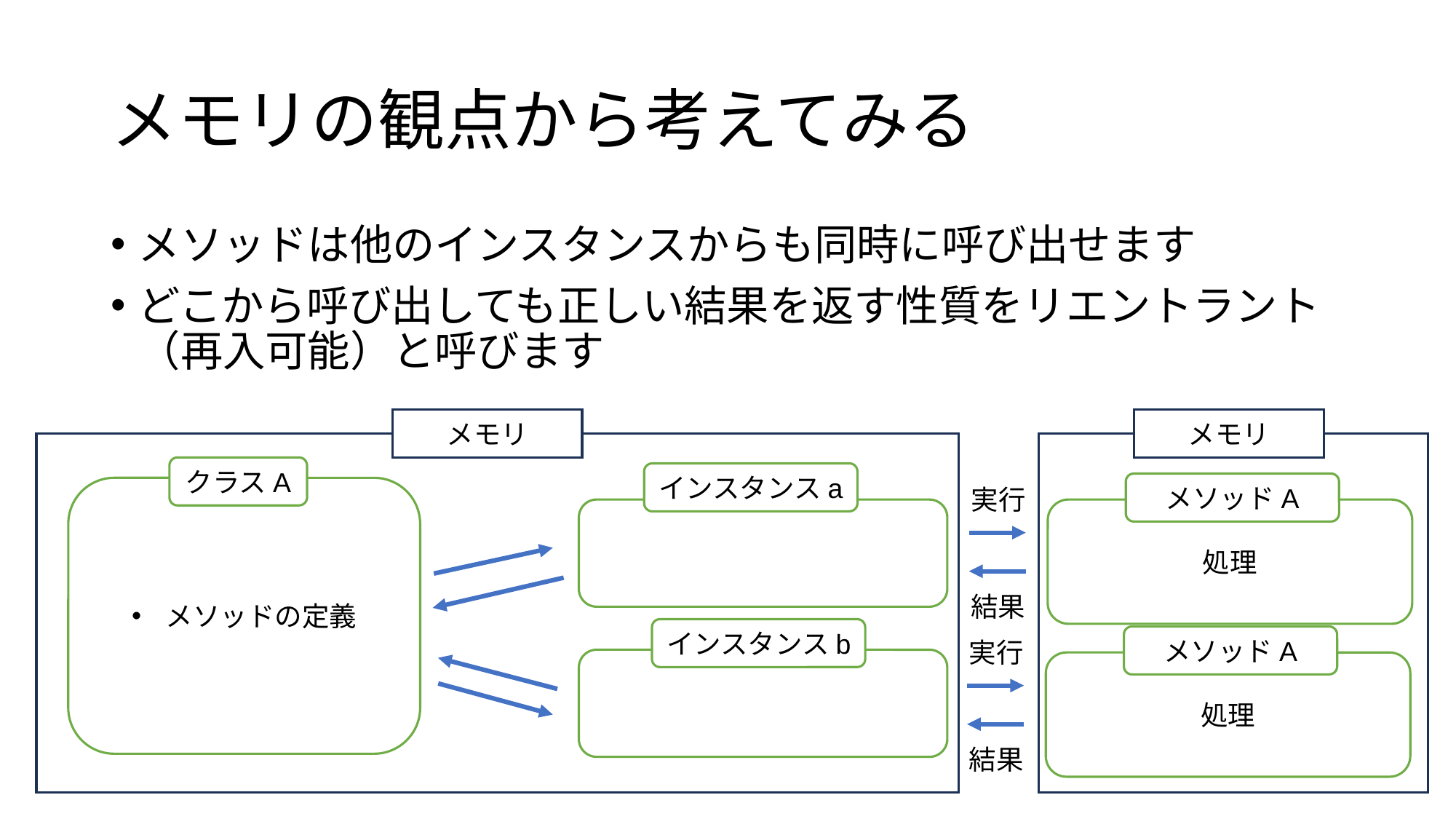

# メモリの観点から考えてみる
メソッドは他のインスタンスからも同時に呼び出せます
どこから呼び出しても正しい結果を返す性質をリエントラント（再入可能）と呼びます
メモリ
メモリ

クラスA
インスタンスa
メソッドA
実行
メソッドの定義
処理

結果
インスタンスb
メソッドA
実行

処理
結果